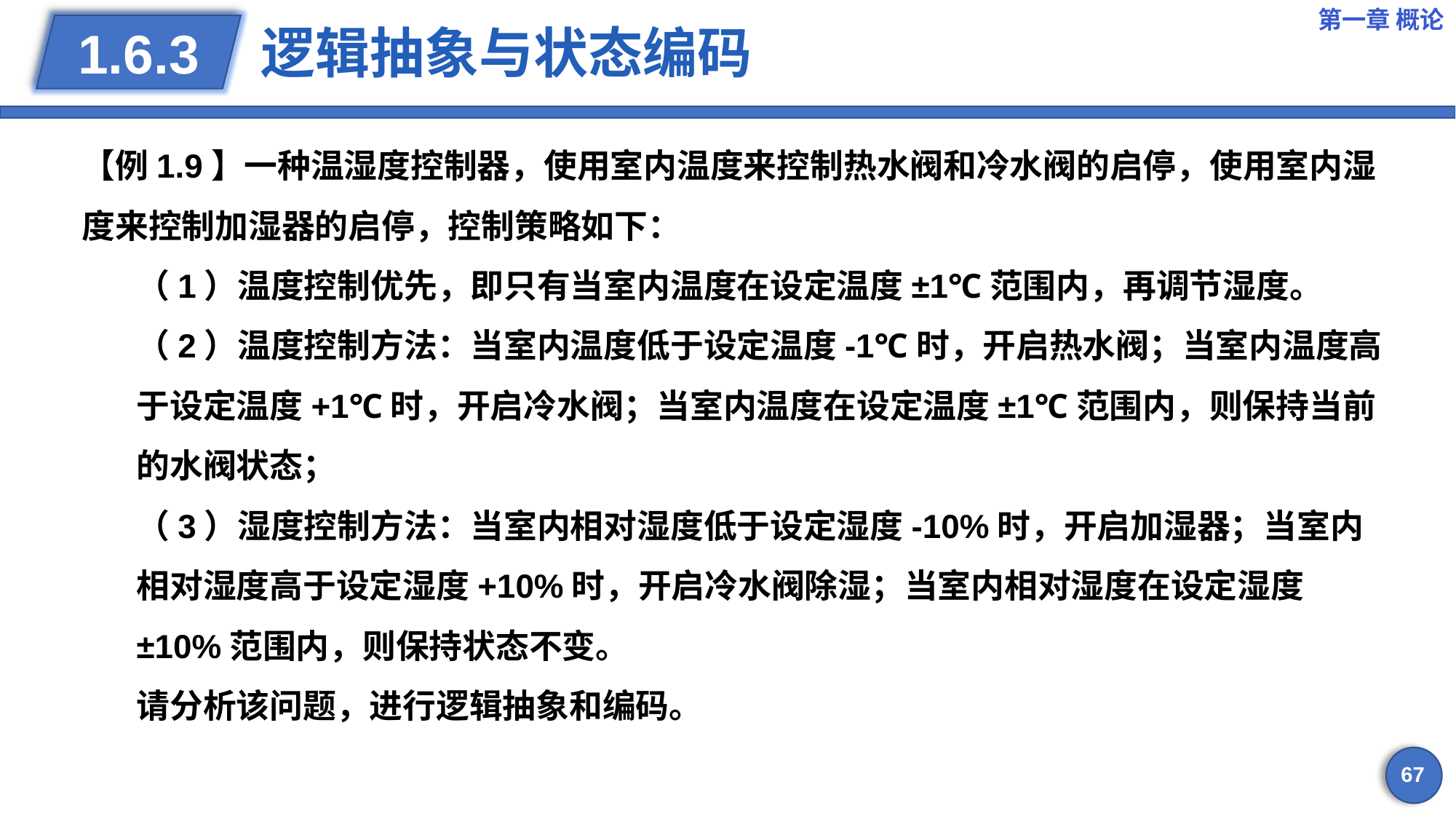

第一章 概论
# 逻辑抽象与状态编码
1.6.3
【例1.9】一种温湿度控制器，使用室内温度来控制热水阀和冷水阀的启停，使用室内湿度来控制加湿器的启停，控制策略如下：
（1）温度控制优先，即只有当室内温度在设定温度±1℃范围内，再调节湿度。
（2）温度控制方法：当室内温度低于设定温度-1℃时，开启热水阀；当室内温度高于设定温度+1℃时，开启冷水阀；当室内温度在设定温度±1℃范围内，则保持当前的水阀状态；
（3）湿度控制方法：当室内相对湿度低于设定湿度-10%时，开启加湿器；当室内相对湿度高于设定湿度+10%时，开启冷水阀除湿；当室内相对湿度在设定湿度±10%范围内，则保持状态不变。
请分析该问题，进行逻辑抽象和编码。
67